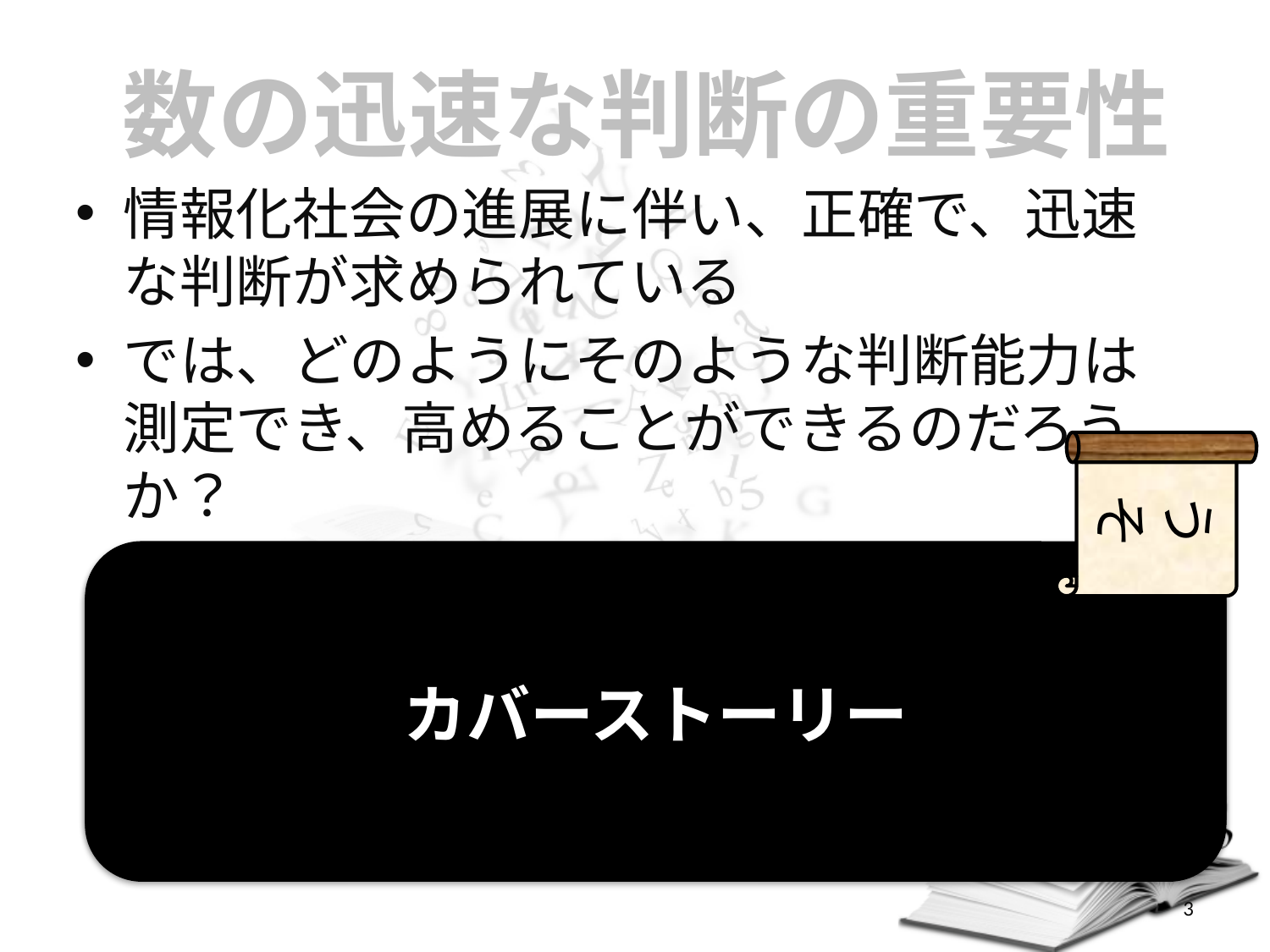

数の迅速な判断の重要性
情報化社会の進展に伴い、正確で、迅速な判断が求められている
では、どのようにそのような判断能力は測定でき、高めることができるのだろうか？

うそ
数の判断に関する正確で迅速な
判断プロセスに関する実験
カバーストーリー
3